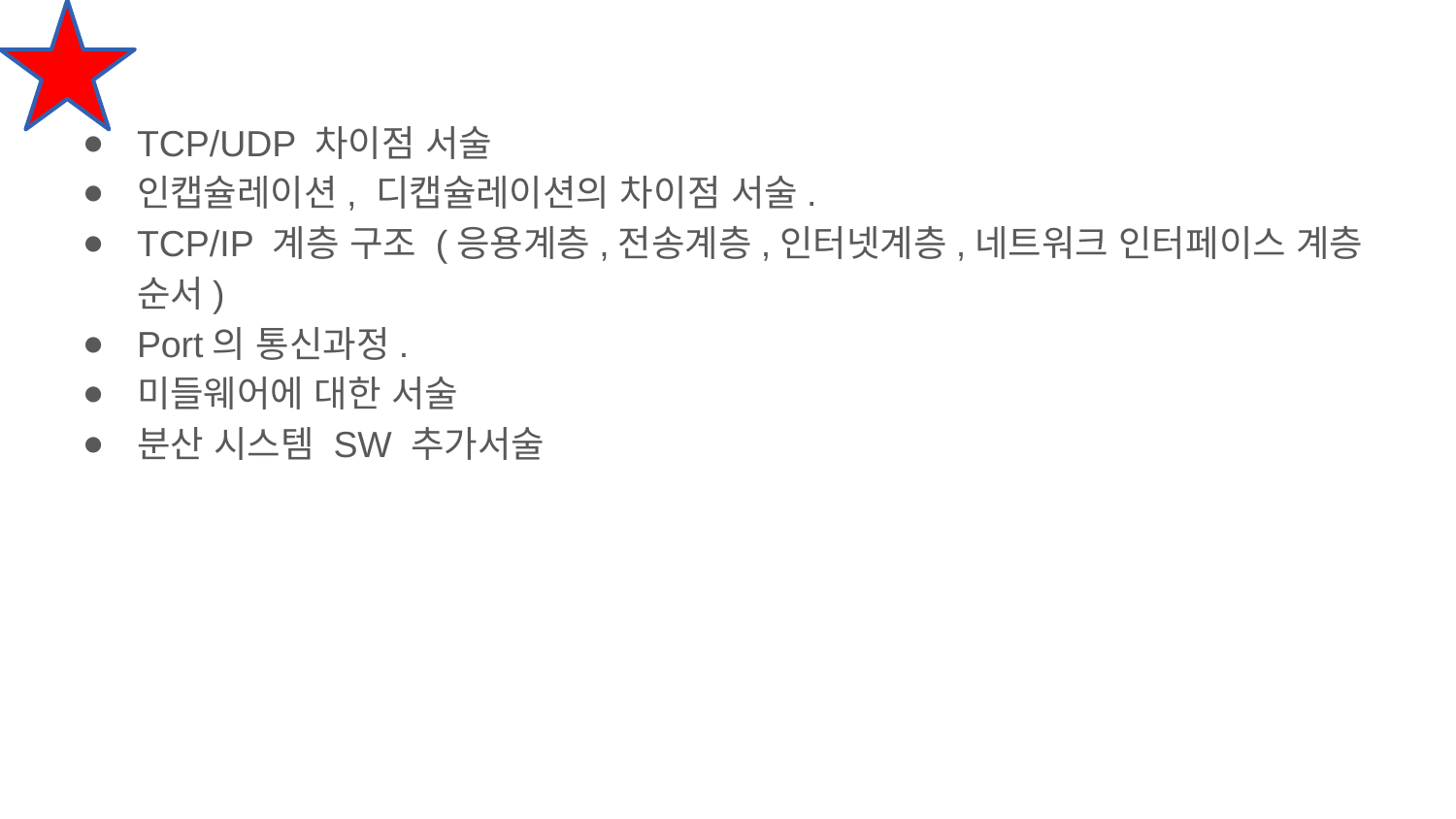

TCP/UDP 차이점 서술
인캡슐레이션, 디캡슐레이션의 차이점 서술.
TCP/IP 계층 구조 (응용계층,전송계층,인터넷계층,네트워크 인터페이스 계층 순서)
Port의 통신과정.
미들웨어에 대한 서술
분산 시스템 SW 추가서술